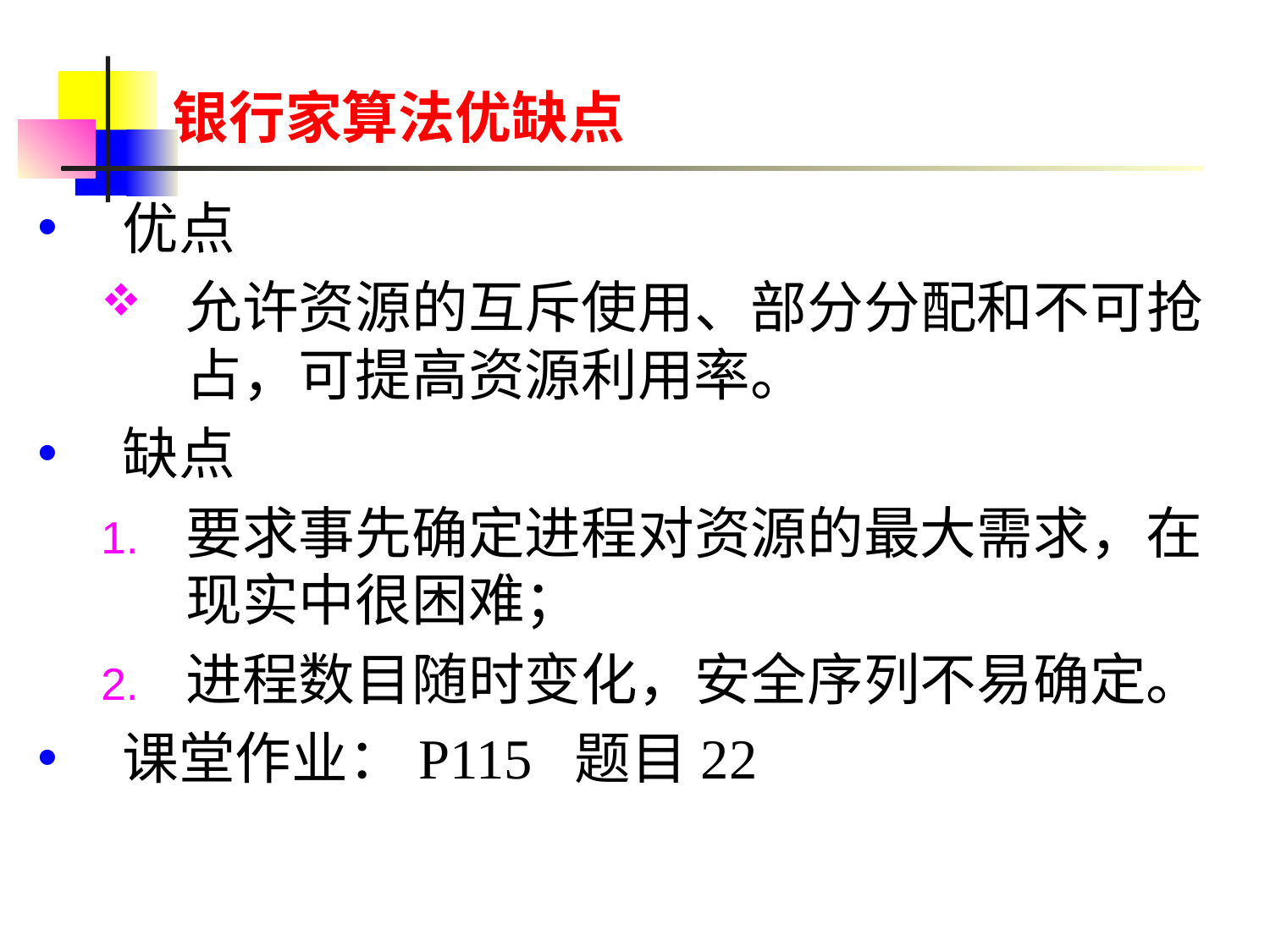

# 银行家算法优缺点
优点
允许资源的互斥使用、部分分配和不可抢占，可提高资源利用率。
缺点
要求事先确定进程对资源的最大需求，在现实中很困难；
进程数目随时变化，安全序列不易确定。
课堂作业：P115  题目22